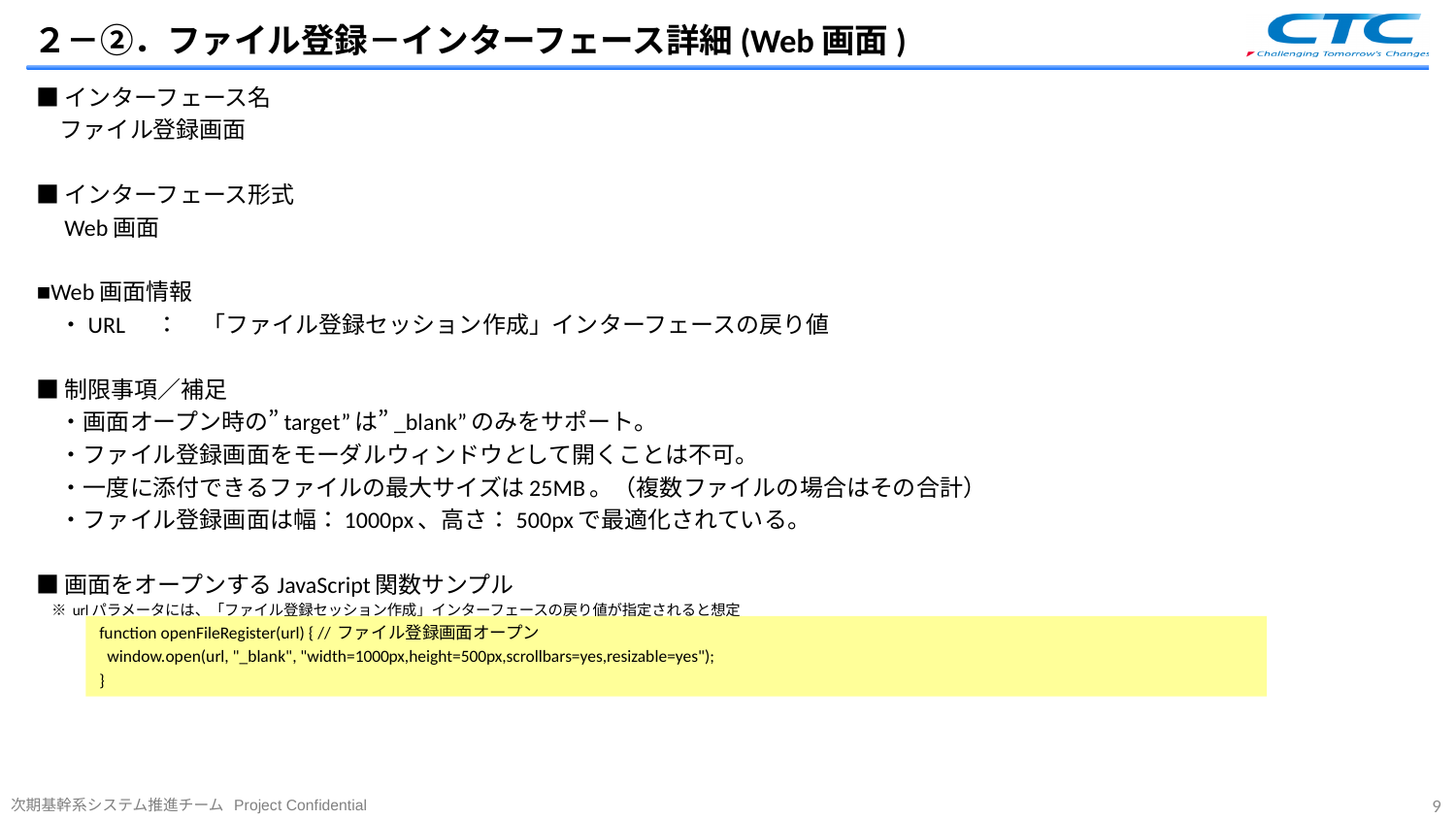

# ２－②．ファイル登録－インターフェース詳細(Web画面)
■インターフェース名
　ファイル登録画面

■インターフェース形式
　Web画面

■Web画面情報
　・URL			：　「ファイル登録セッション作成」インターフェースの戻り値

■制限事項／補足
　・画面オープン時の”target”は”_blank”のみをサポート。
　・ファイル登録画面をモーダルウィンドウとして開くことは不可。
　・一度に添付できるファイルの最大サイズは25MB。（複数ファイルの場合はその合計）
　・ファイル登録画面は幅：1000px、高さ：500pxで最適化されている。

■画面をオープンするJavaScript関数サンプル
　※ urlパラメータには、「ファイル登録セッション作成」インターフェースの戻り値が指定されると想定
  function openFileRegister(url) { // ファイル登録画面オープン
    window.open(url, "_blank", "width=1000px,height=500px,scrollbars=yes,resizable=yes");
  }
9